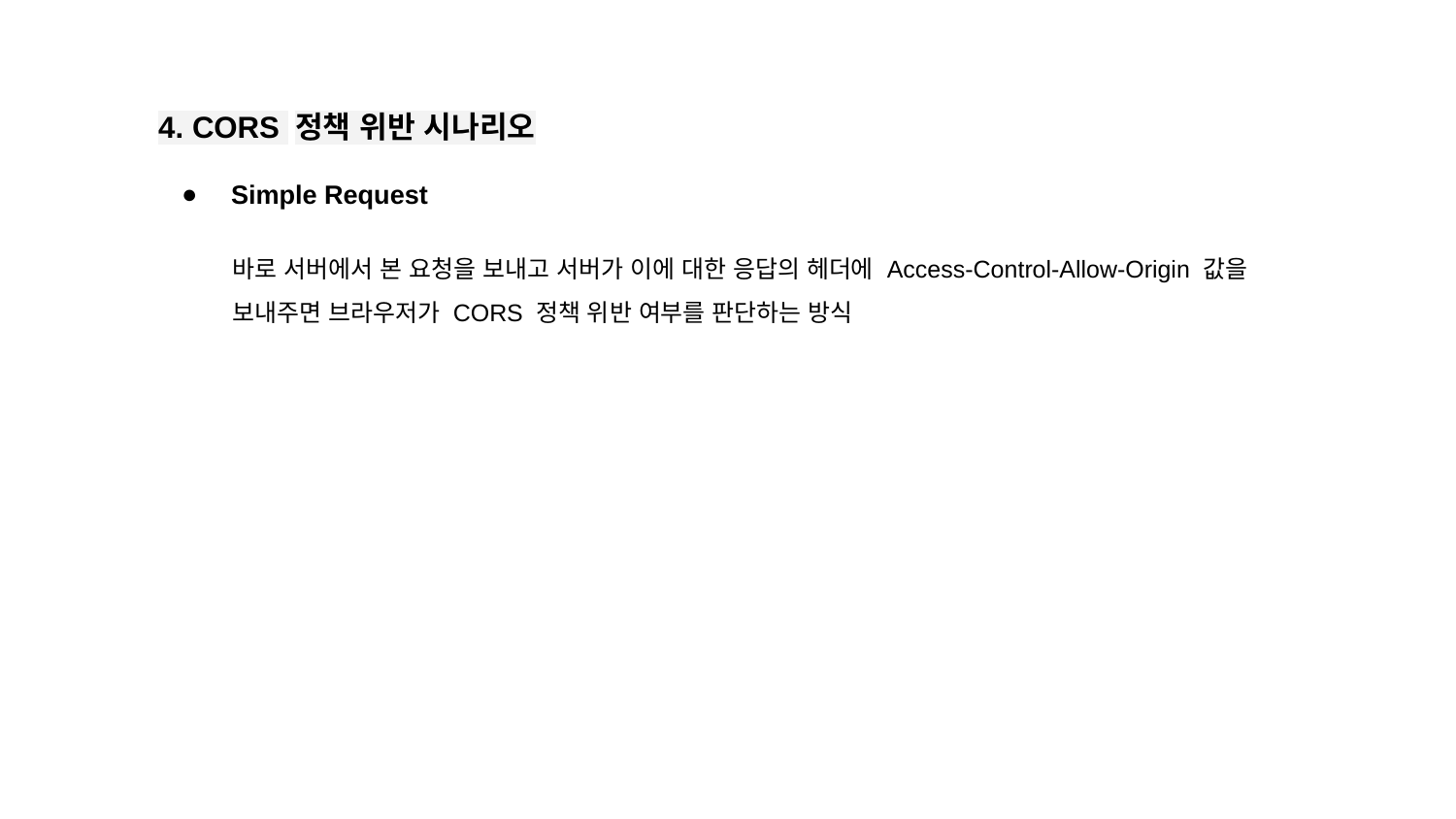

4. CORS 정책 위반 시나리오

Simple Request

바로 서버에서 본 요청을 보내고 서버가 이에 대한 응답의 헤더에 Access-Control-Allow-Origin 값을
보내주면 브라우저가 CORS 정책 위반 여부를 판단하는 방식